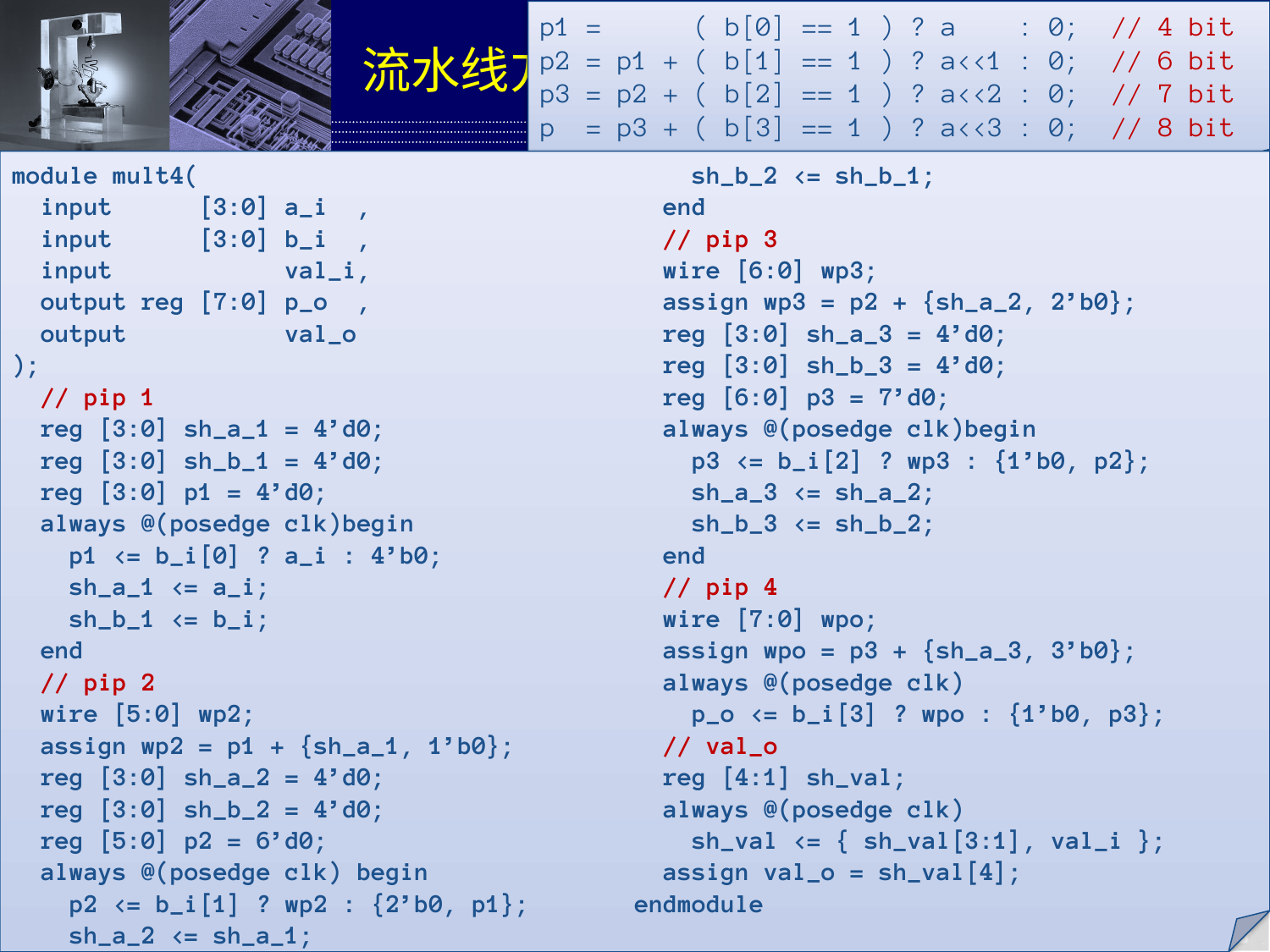

p1 =      ( b[0] == 1 ) ? a    : 0;  // 4 bit
p2 = p1 + ( b[1] == 1 ) ? a<<1 : 0;  // 6 bit
p3 = p2 + ( b[2] == 1 ) ? a<<2 : 0;  // 7 bit
p  = p3 + ( b[3] == 1 ) ? a<<3 : 0;  // 8 bit
# 流水线方式
module mult4(
  input      [3:0] a_i  ,
  input      [3:0] b_i  ,
  input            val_i,
  output reg [7:0] p_o  ,
  output           val_o
);
  // pip 1
  reg [3:0] sh_a_1 = 4’d0;
  reg [3:0] sh_b_1 = 4’d0;
  reg [3:0] p1 = 4’d0;
  always @(posedge clk)begin
    p1 <= b_i[0] ? a_i : 4’b0;
    sh_a_1 <= a_i;
    sh_b_1 <= b_i;
  end
  // pip 2
  wire [5:0] wp2;
  assign wp2 = p1 + {sh_a_1, 1’b0};
  reg [3:0] sh_a_2 = 4’d0;
  reg [3:0] sh_b_2 = 4’d0;
  reg [5:0] p2 = 6’d0;
  always @(posedge clk) begin
    p2 <= b_i[1] ? wp2 : {2’b0, p1};
    sh_a_2 <= sh_a_1;
    sh_b_2 <= sh_b_1;
  end
  // pip 3
  wire [6:0] wp3;
  assign wp3 = p2 + {sh_a_2, 2’b0};
  reg [3:0] sh_a_3 = 4’d0;
  reg [3:0] sh_b_3 = 4’d0;
  reg [6:0] p3 = 7’d0;
  always @(posedge clk)begin
    p3 <= b_i[2] ? wp3 : {1’b0, p2};
    sh_a_3 <= sh_a_2;
    sh_b_3 <= sh_b_2;
  end
  // pip 4
  wire [7:0] wpo;
  assign wpo = p3 + {sh_a_3, 3’b0};
  always @(posedge clk)
    p_o <= b_i[3] ? wpo : {1’b0, p3};
  // val_o
  reg [4:1] sh_val;
  always @(posedge clk)
    sh_val <= { sh_val[3:1], val_i };
  assign val_o = sh_val[4];
endmodule